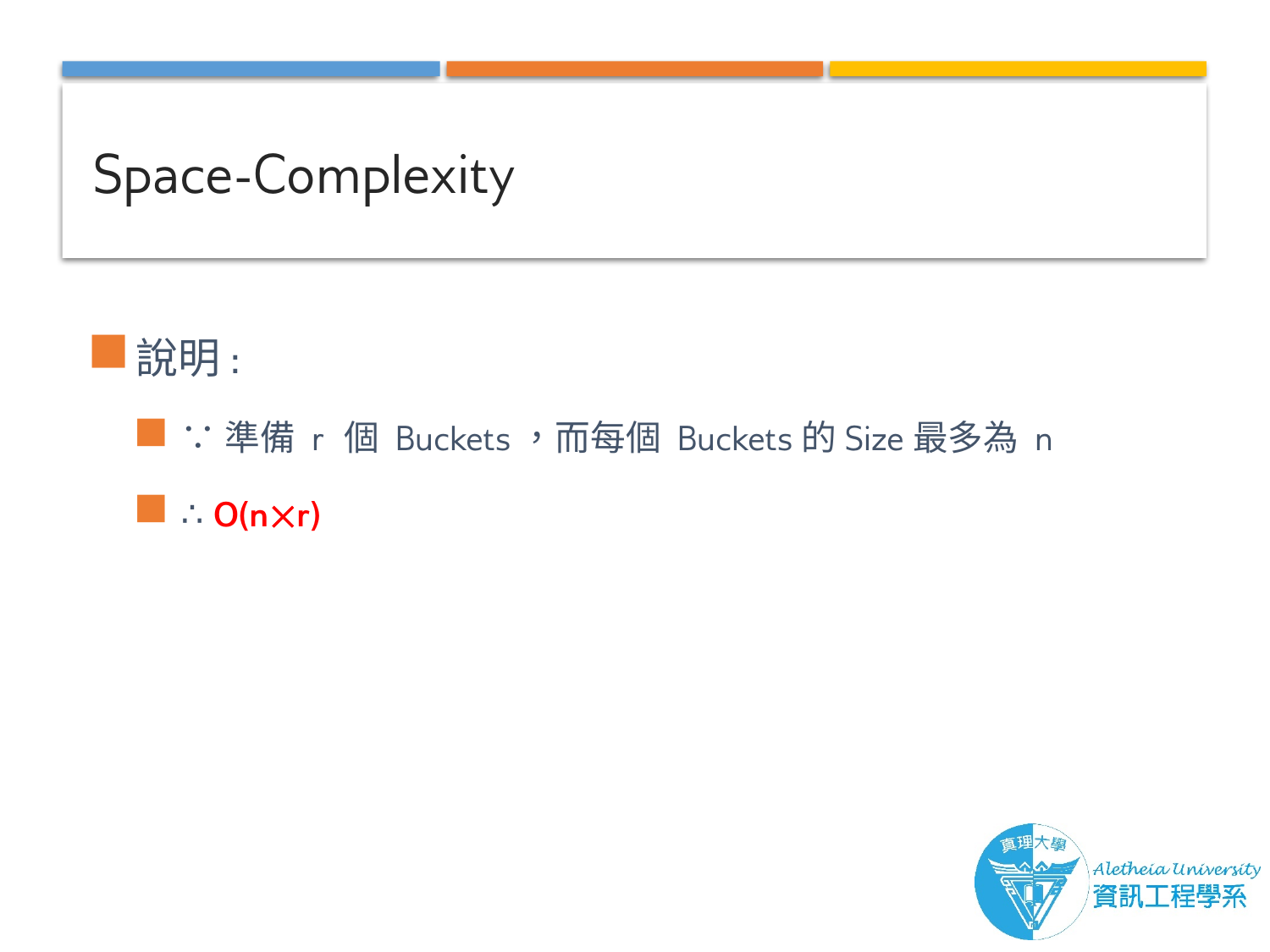

# Space-Complexity
說明:
∵準備 r 個 Buckets，而每個 Buckets的Size最多為 n
∴ O(n×r)